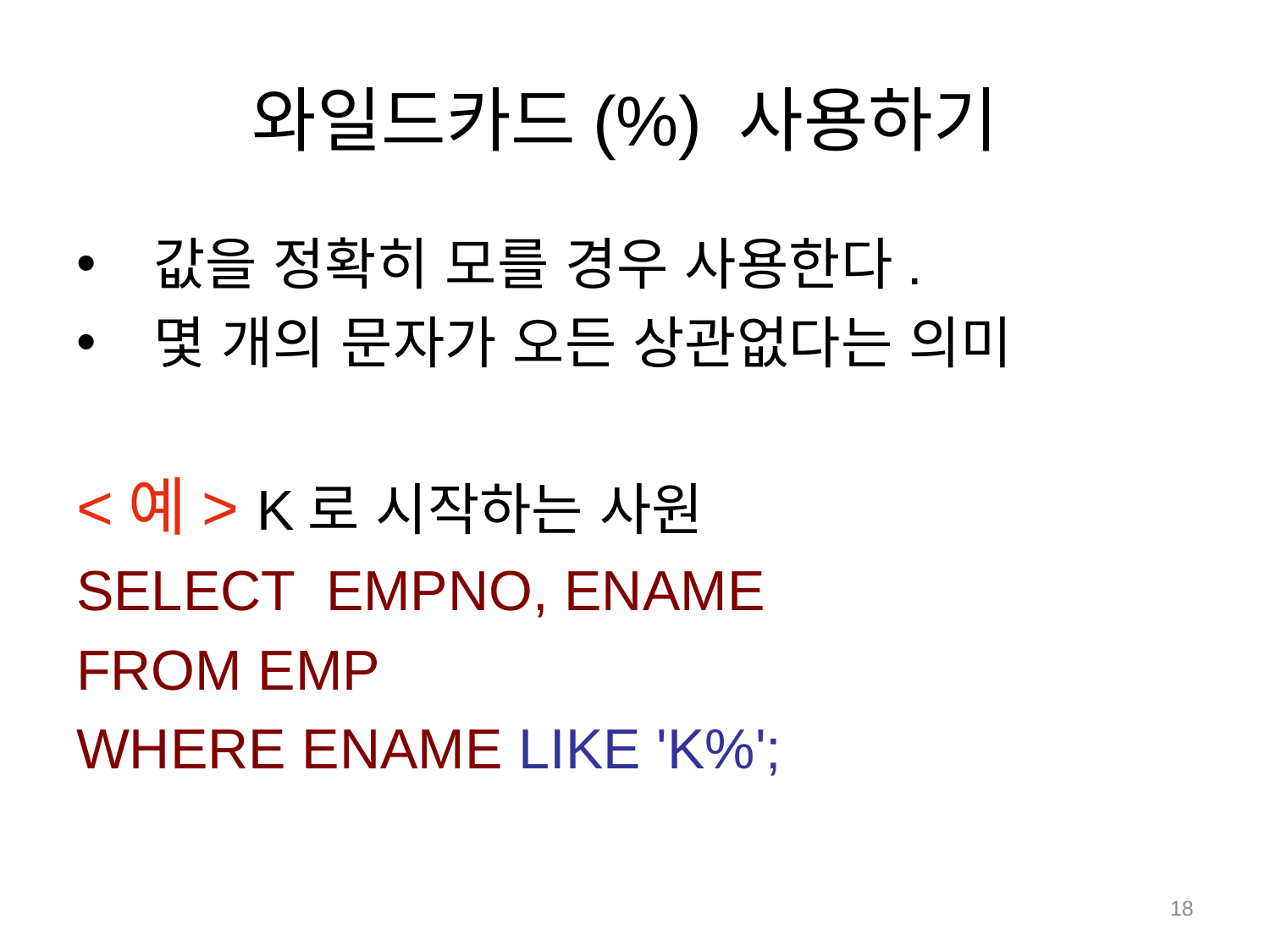

# 와일드카드(%) 사용하기
 값을 정확히 모를 경우 사용한다.
 몇 개의 문자가 오든 상관없다는 의미

<예> K로 시작하는 사원
SELECT  EMPNO, ENAME
FROM EMP
WHERE ENAME LIKE 'K%';

18